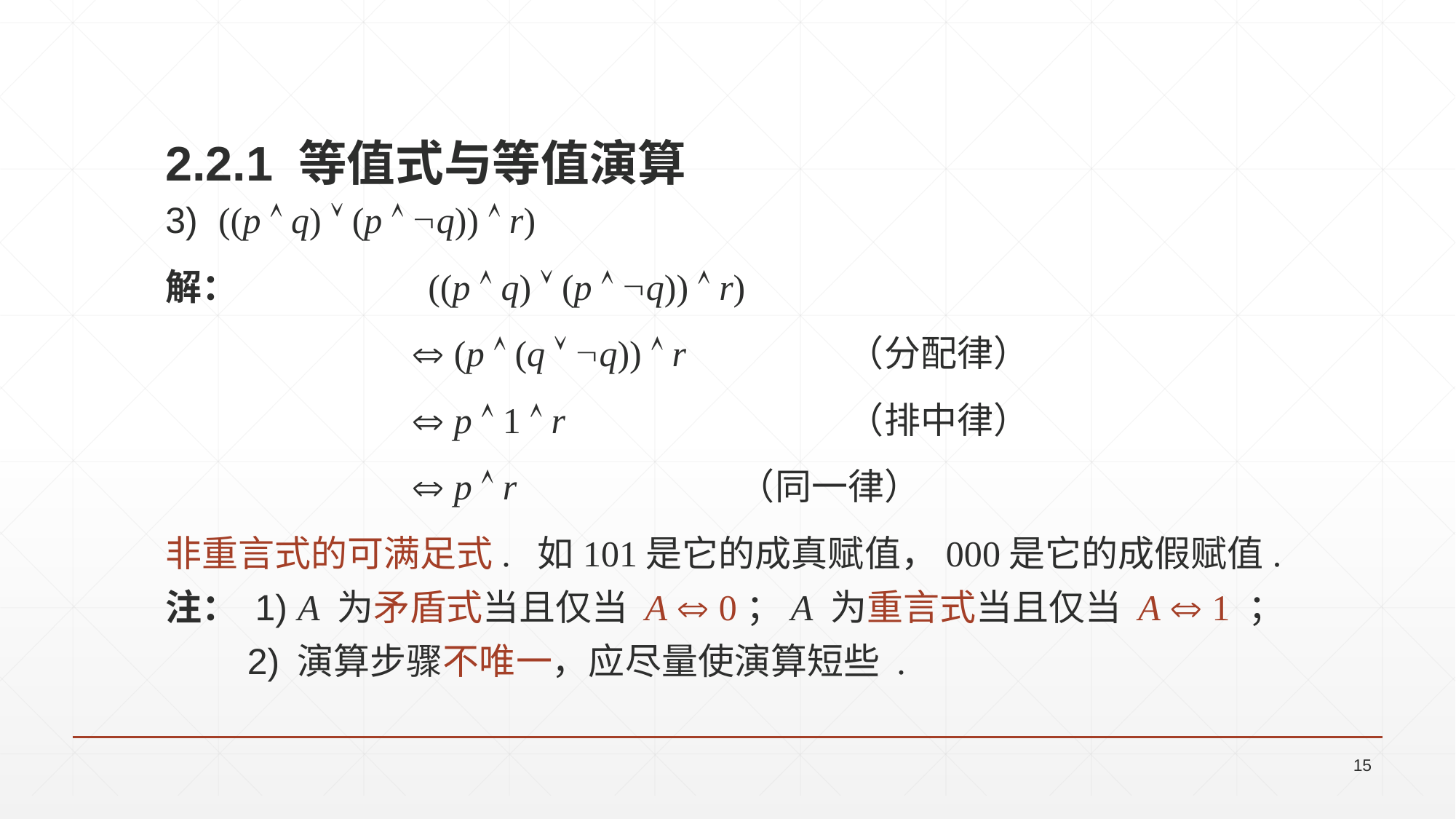

2.2.1 等值式与等值演算
3)  ((p ∧ q) ∨ (p ∧ ¬q)) ∧ r)
解：   		 ((p ∧ q) ∨ (p ∧ ¬q)) ∧ r)
   		⇔ (p ∧ (q ∨ ¬q)) ∧ r       	（分配律）
  			⇔ p ∧ 1 ∧ r                    	（排中律）
   		⇔ p ∧ r                        	（同一律）
非重言式的可满足式.  如101是它的成真赋值，000是它的成假赋值.
注： 1) A 为矛盾式当且仅当 A ⇔ 0；A 为重言式当且仅当 A ⇔ 1 ；
 	      2) 演算步骤不唯一，应尽量使演算短些 .

15